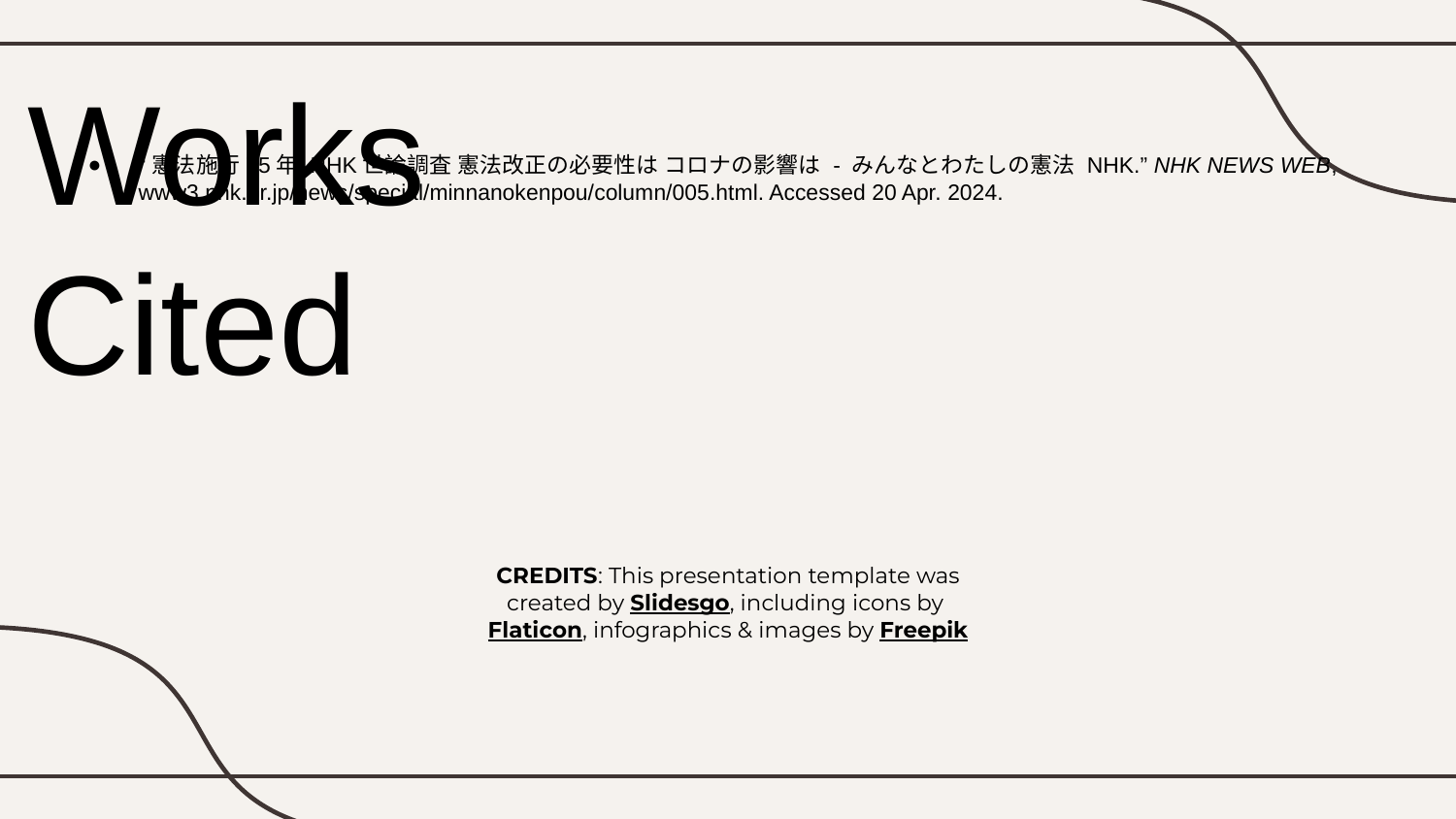

Works Cited
“憲法施行75年 NHK世論調査 憲法改正の必要性は コロナの影響は - みんなとわたしの憲法 NHK.” NHK NEWS WEB, www3.nhk.or.jp/news/special/minnanokenpou/column/005.html. Accessed 20 Apr. 2024.